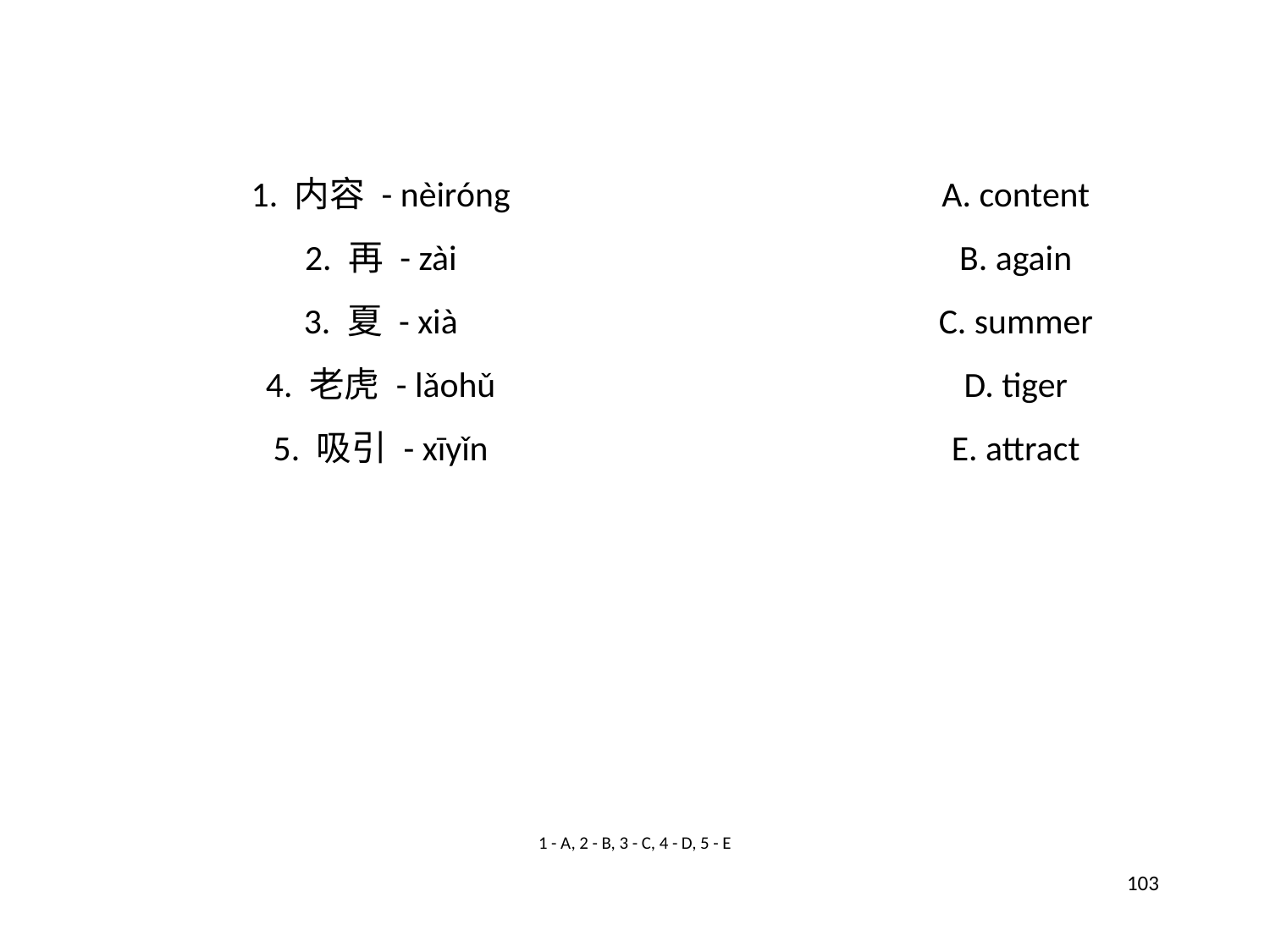

1. 内容 - nèiróng

A. content

2. 再 - zài

B. again

3. 夏 - xià

C. summer

4. 老虎 - lǎohǔ

D. tiger

5. 吸引 - xīyǐn

E. attract
1 - A, 2 - B, 3 - C, 4 - D, 5 - E

103